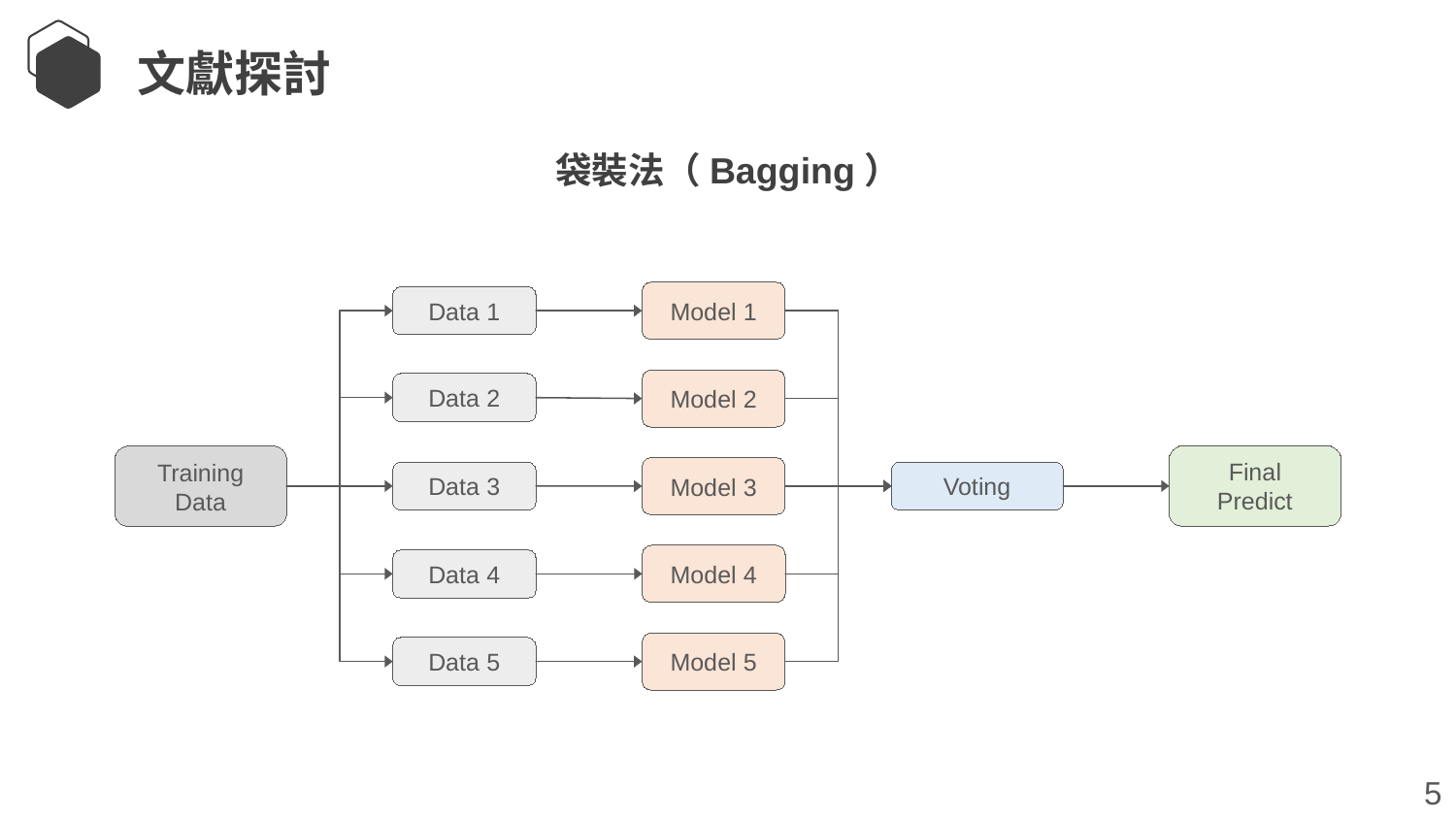

文獻探討
袋裝法（Bagging）
Data 1
Data 2
Data 3
Data 4
Data 5
Model 1
Model 2
Model 3
Model 4
Model 5
Training
Data
Final
Predict
Voting
5